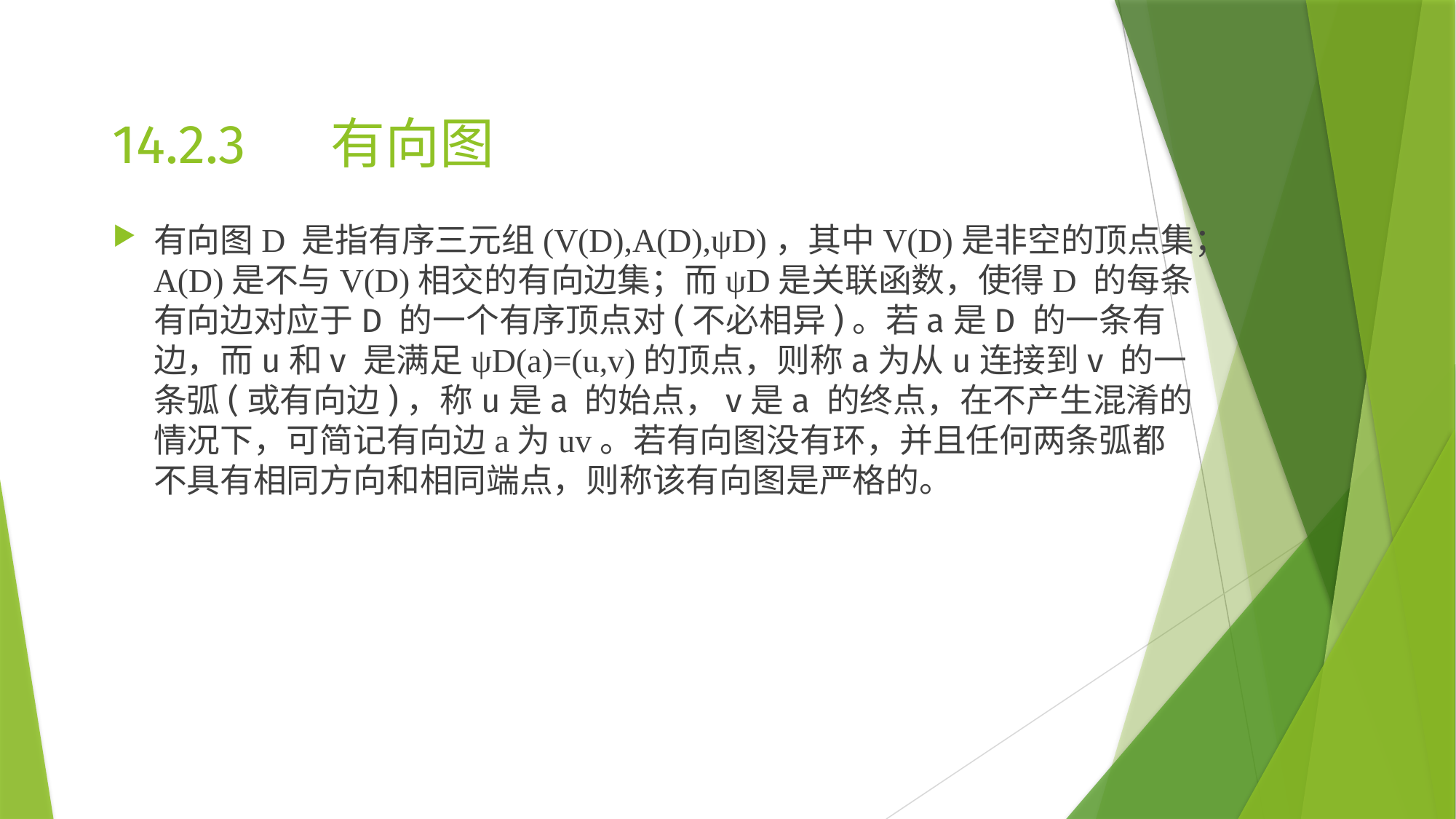

14.2.3 	有向图
有向图D 是指有序三元组(V(D),A(D),ψD)，其中V(D)是非空的顶点集；A(D)是不与V(D)相交的有向边集；而ψD是关联函数，使得D 的每条有向边对应于D 的一个有序顶点对(不必相异)。若a是D 的一条有边，而u和v 是满足ψD(a)=(u,v)的顶点，则称a为从u连接到v 的一条弧(或有向边)，称u是a 的始点，v是a 的终点，在不产生混淆的情况下，可简记有向边a为uv。若有向图没有环，并且任何两条弧都不具有相同方向和相同端点，则称该有向图是严格的。